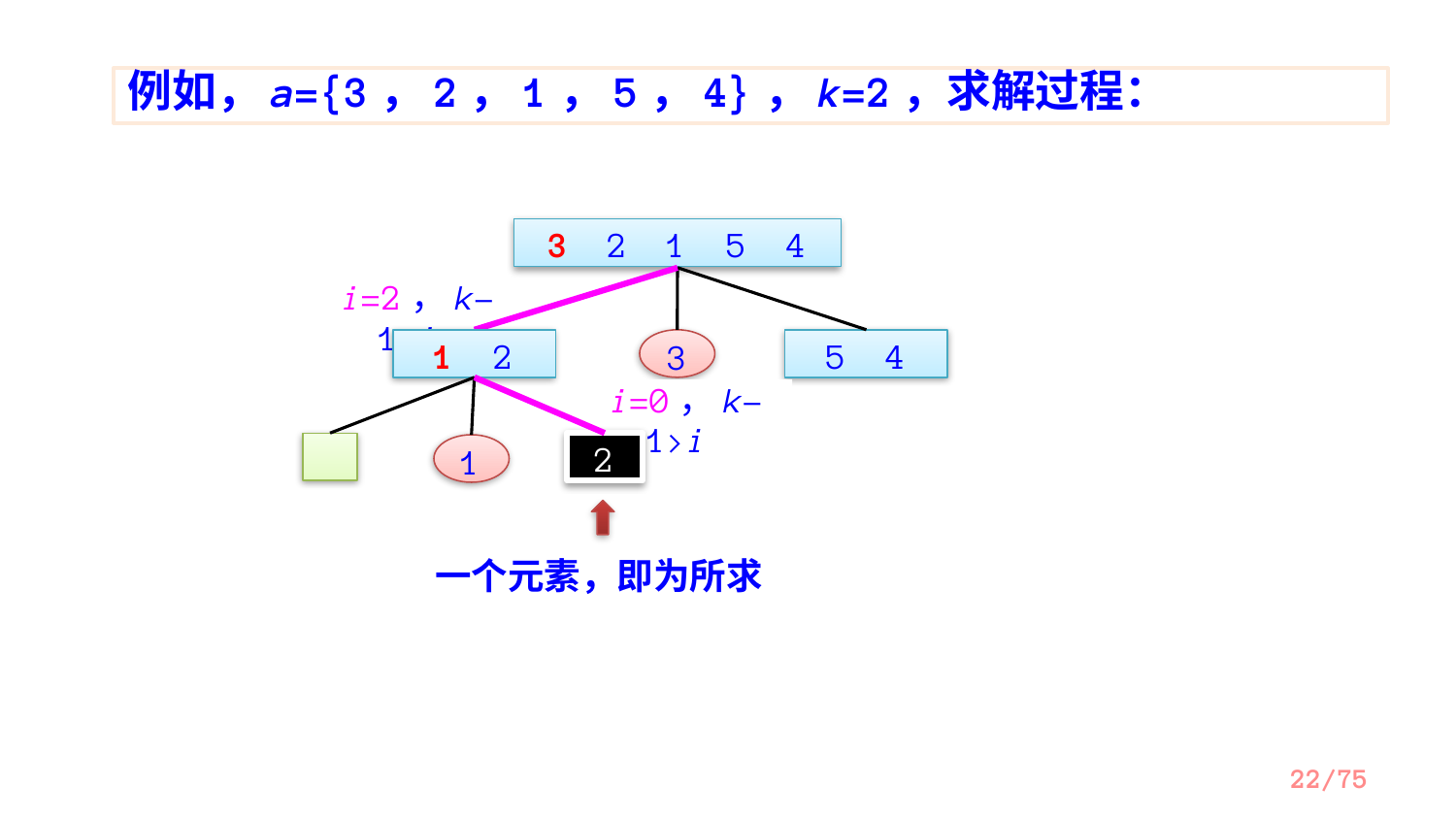

例如，a={3，2，1，5，4}，k=2，求解过程：
3  2  1  5  4

 i=2，k-1<i
1  2
3
5  4

 i=0，k-1>i

2
1

一个元素，即为所求
22/75